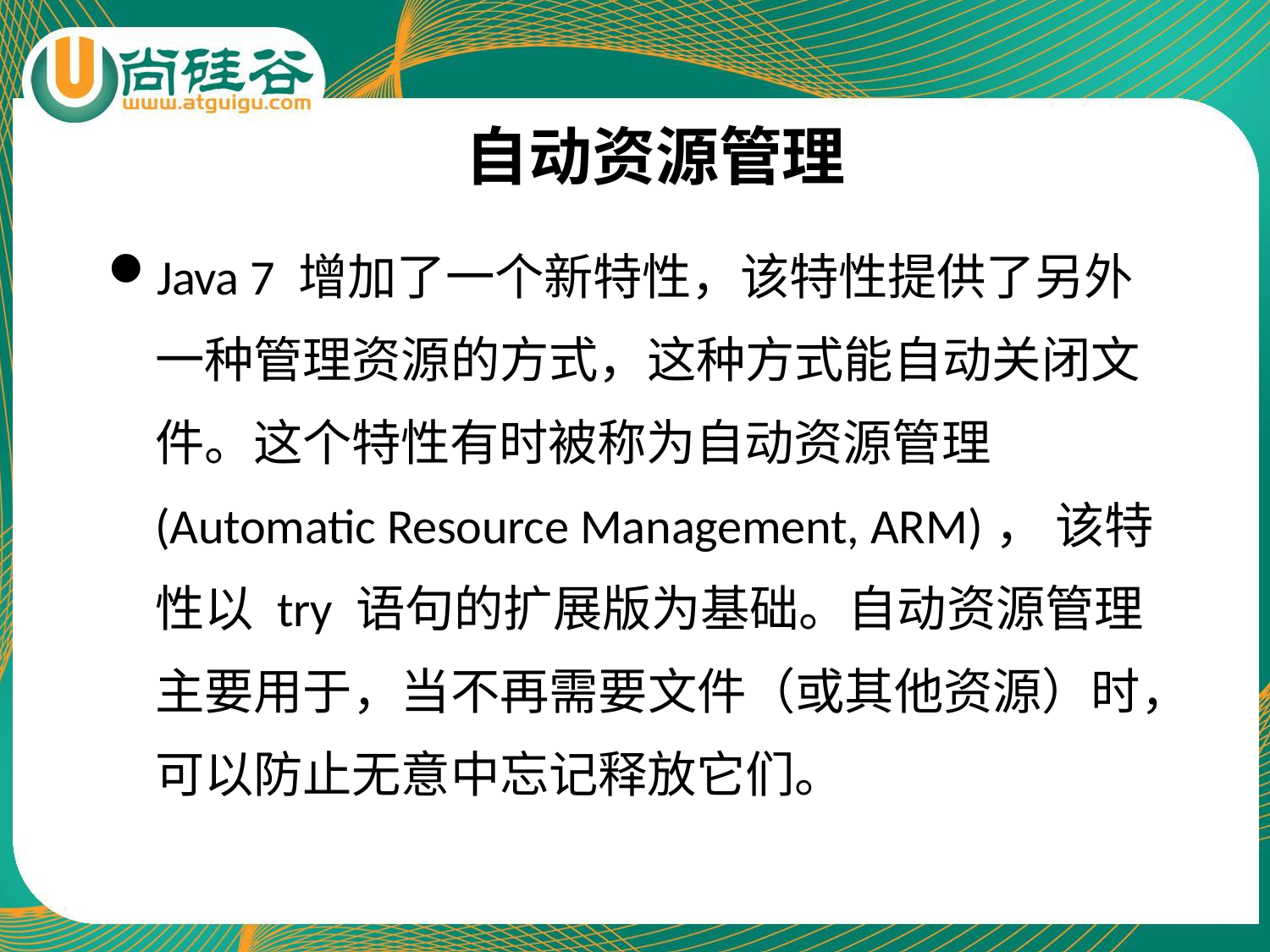

# 自动资源管理
Java 7 增加了一个新特性，该特性提供了另外 一种管理资源的方式，这种方式能自动关闭文 件。这个特性有时被称为自动资源管理 (Automatic Resource Management, ARM)， 该特 性以try 语句的扩展版为基础。自动资源管理 主要用于，当不再需要文件（或其他资源）时， 可以防止无意中忘记释放它们。